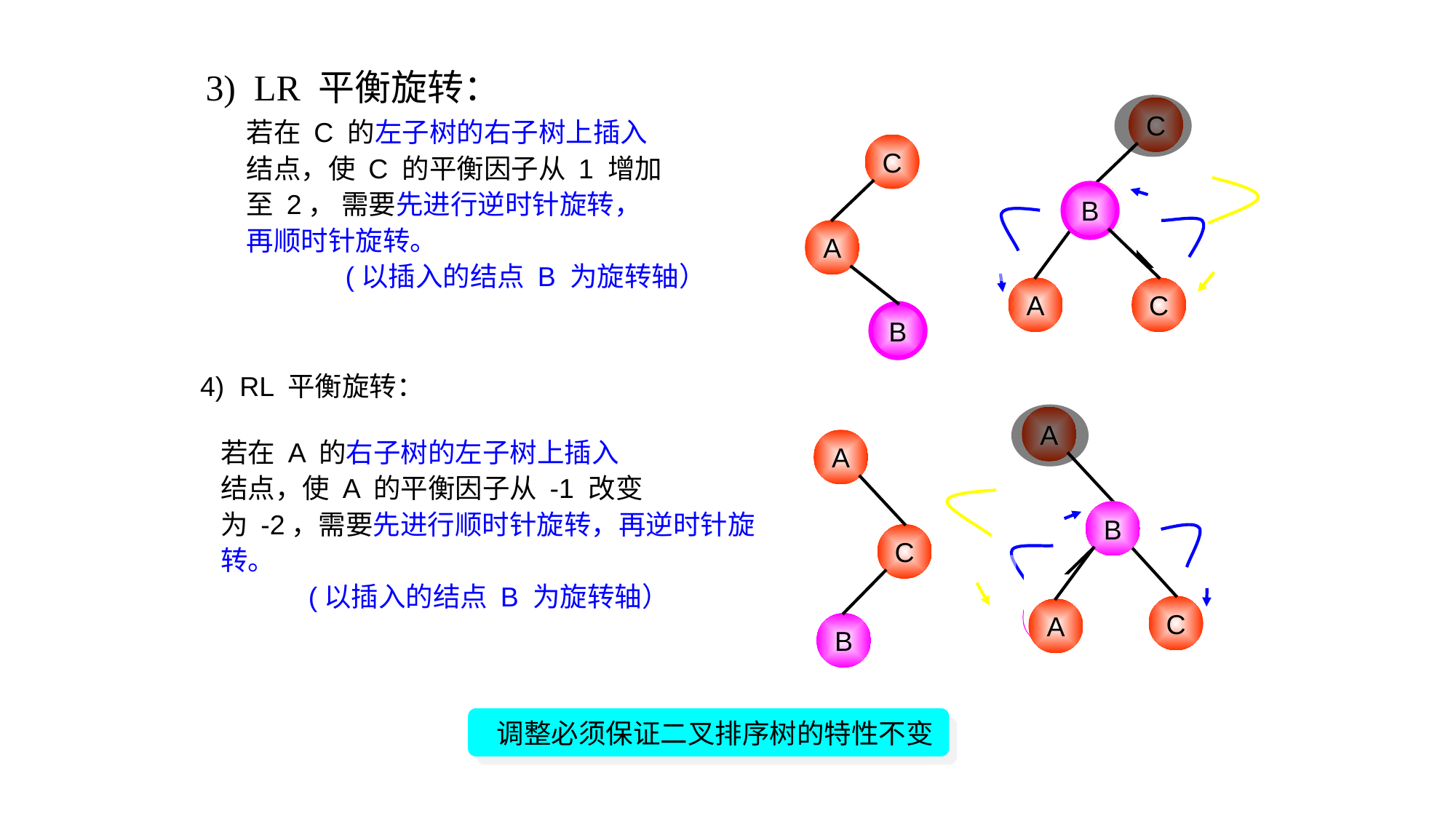

3)  LR 平衡旋转：

C
B
若在 C 的左子树的右子树上插入
结点，使 C 的平衡因子从 1 增加
至 2， 需要先进行逆时针旋转，
再顺时针旋转。
(以插入的结点 B 为旋转轴）
C
A
B

B

C
A
C
4)  RL 平衡旋转：

A
B
若在 A 的右子树的左子树上插入
结点，使 A 的平衡因子从 -1 改变
为 -2，需要先进行顺时针旋转，再逆时针旋转。
(以插入的结点 B 为旋转轴）
A
C
B

B

C

C
A
 调整必须保证二叉排序树的特性不变